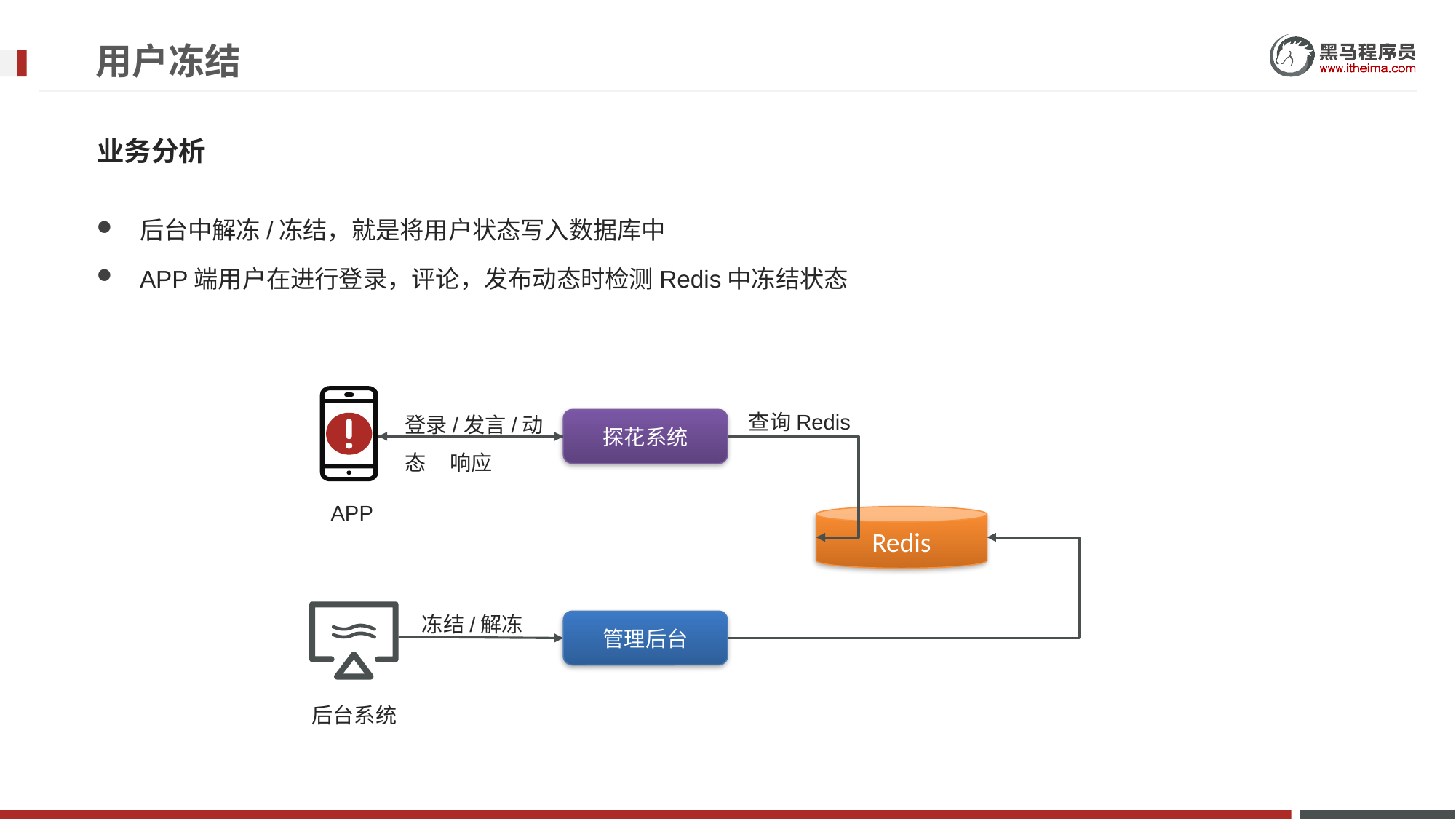

# 用户冻结
业务分析
后台中解冻/冻结，就是将用户状态写入数据库中
APP端用户在进行登录，评论，发布动态时检测Redis中冻结状态

APP
查询Redis
登录/发言/动态
探花系统

响应
Redis
冻结/解冻

  后台系统
管理后台